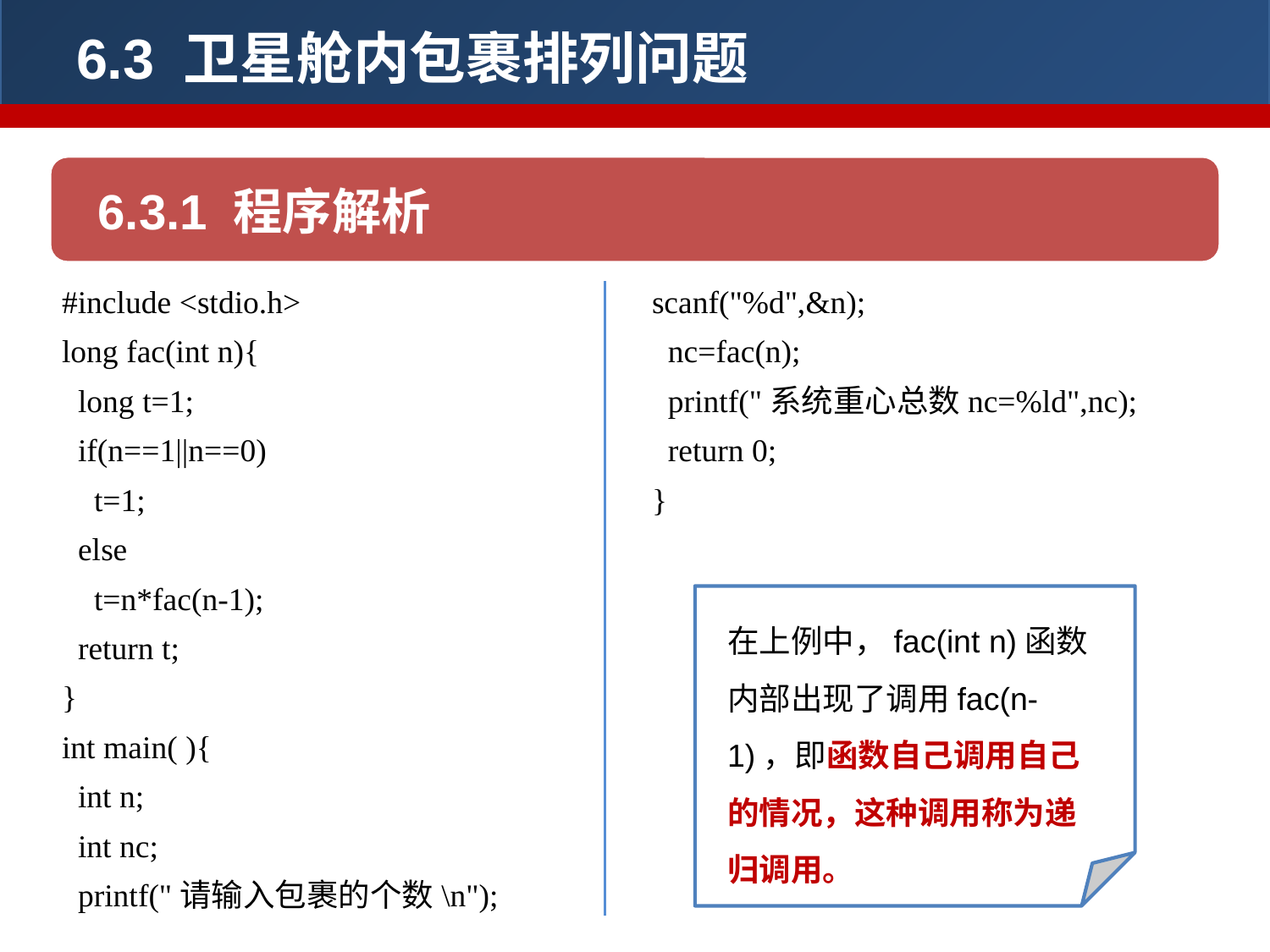

6.3 卫星舱内包裹排列问题

6.3.1 程序解析
#include <stdio.h>
long fac(int n){
  long t=1;
  if(n==1||n==0)
    t=1;
  else
    t=n*fac(n-1);
  return t;
}
int main( ){
  int n;
  int nc;
  printf("请输入包裹的个数\n");

scanf("%d",&n);
  nc=fac(n);
  printf("系统重心总数nc=%ld",nc);
  return 0;
}

在上例中，fac(int n)函数内部出现了调用fac(n-1)，即函数自己调用自己的情况，这种调用称为递归调用。